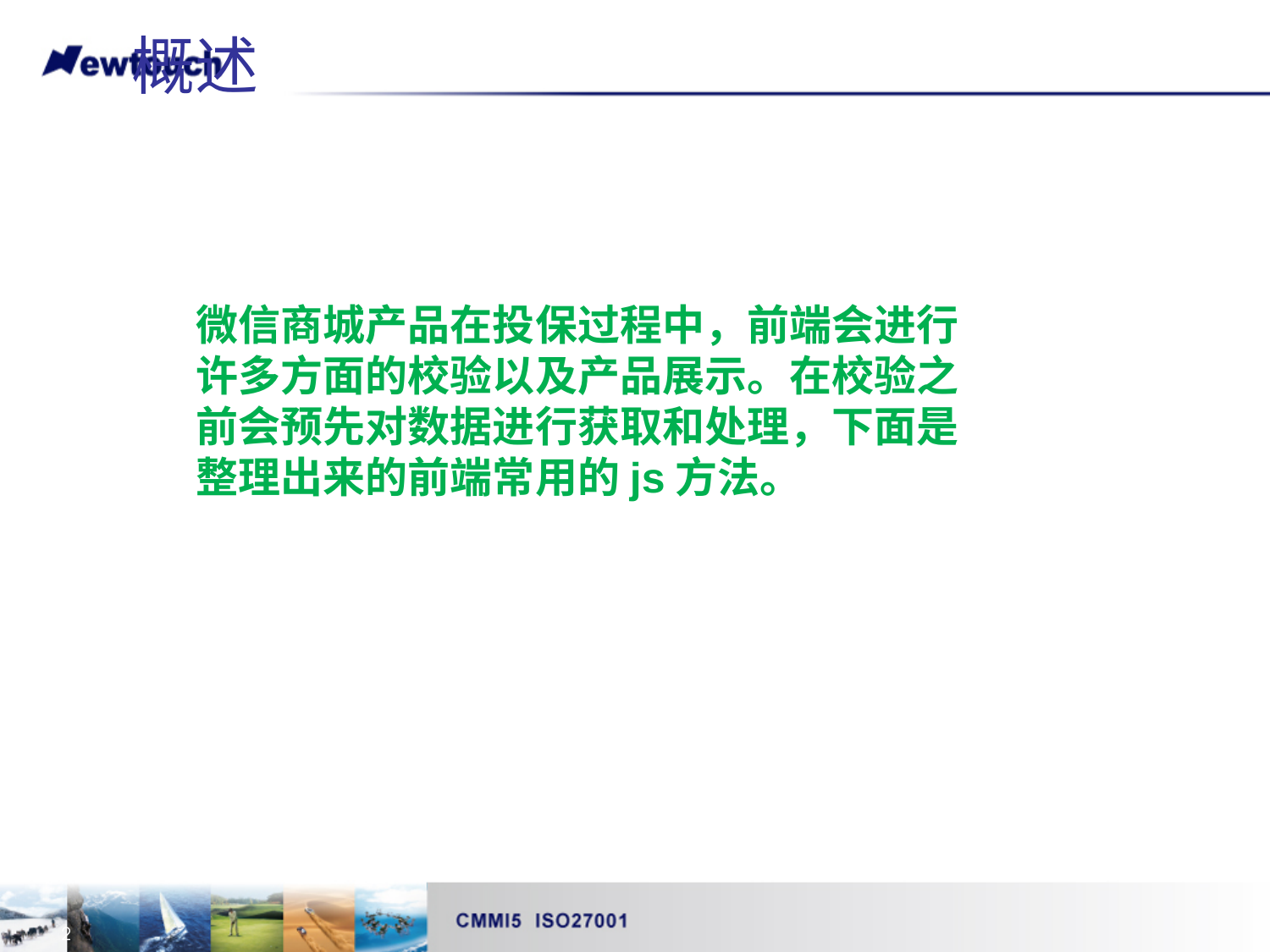

概述
微信商城产品在投保过程中，前端会进行许多方面的校验以及产品展示。在校验之前会预先对数据进行获取和处理，下面是整理出来的前端常用的js方法。

2
2